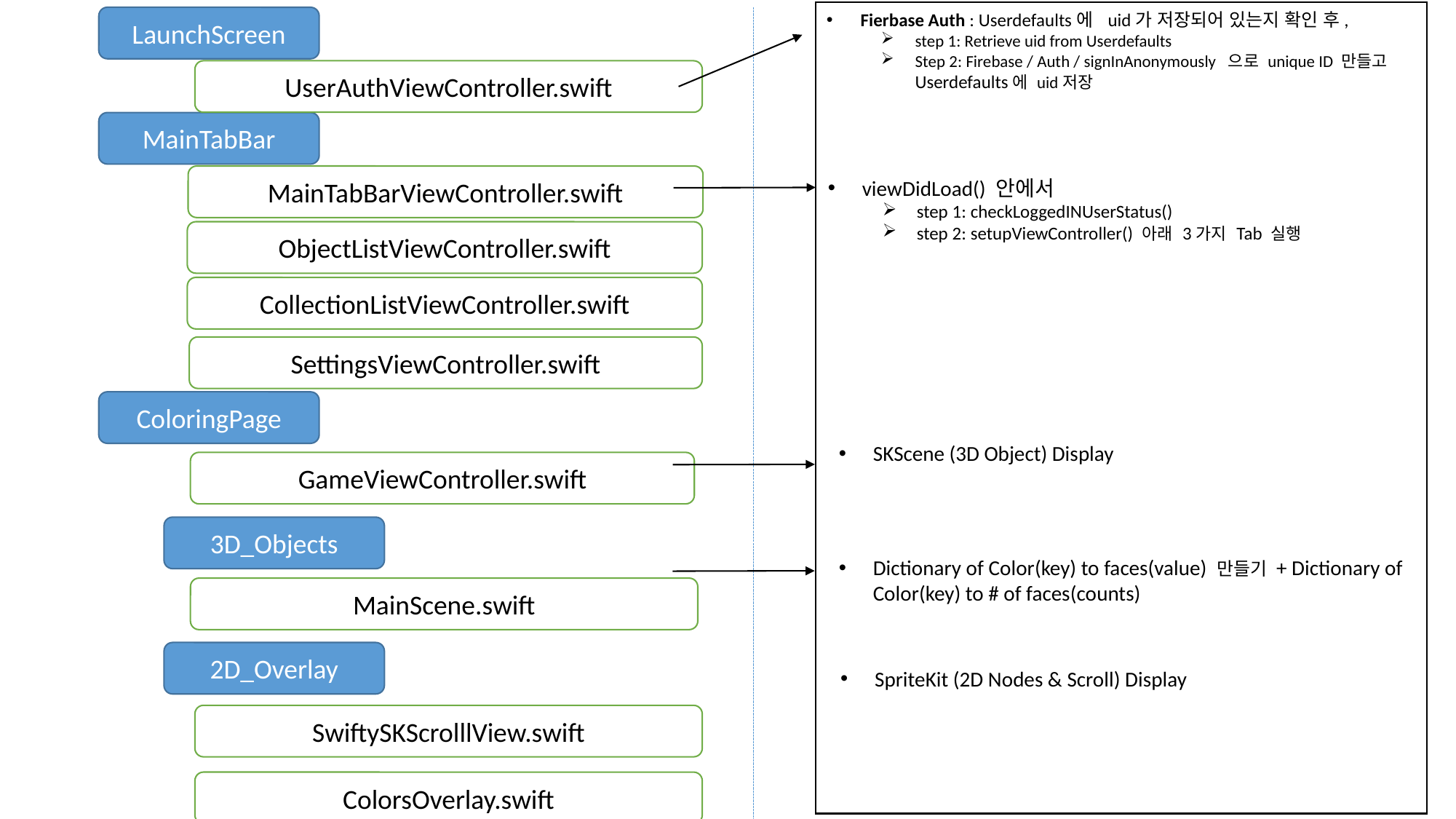

Userdefaul
Fierbase Auth : Userdefaults에  uid가 저장되어 있는지 확인 후,
step 1: Retrieve uid from Userdefaults
Step 2: Firebase / Auth / signInAnonymously  으로 unique ID 만들고Userdefaults에 uid저장

LaunchScreen
UserAuthViewController.swift
MainTabBar
MainTabBarViewController.swift
viewDidLoad() 안에서
step 1: checkLoggedINUserStatus()
step 2: setupViewController() 아래 3가지 Tab 실행
ObjectListViewController.swift
CollectionListViewController.swift
SettingsViewController.swift
ColoringPage
SKScene (3D Object) Display
GameViewController.swift
3D_Objects
Dictionary of Color(key) to faces(value) 만들기 + Dictionary of Color(key) to # of faces(counts)
MainScene.swift
2D_Overlay
SpriteKit (2D Nodes & Scroll) Display
SwiftySKScrolllView.swift
ColorsOverlay.swift